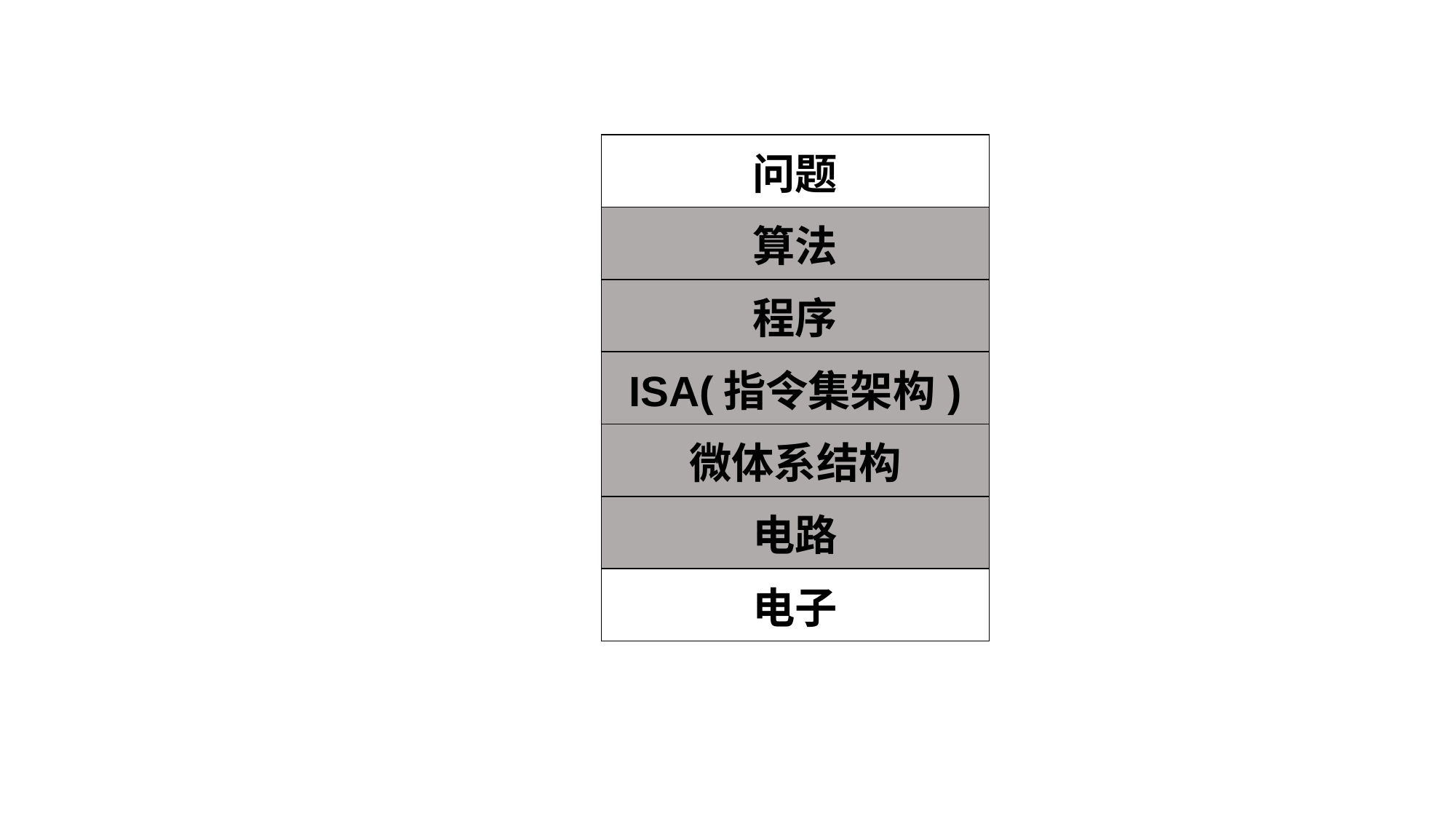

| 问题 |
| --- |
| 算法 |
| 程序 |
| ISA(指令集架构) |
| 微体系结构 |
| 电路 |
| 电子 |